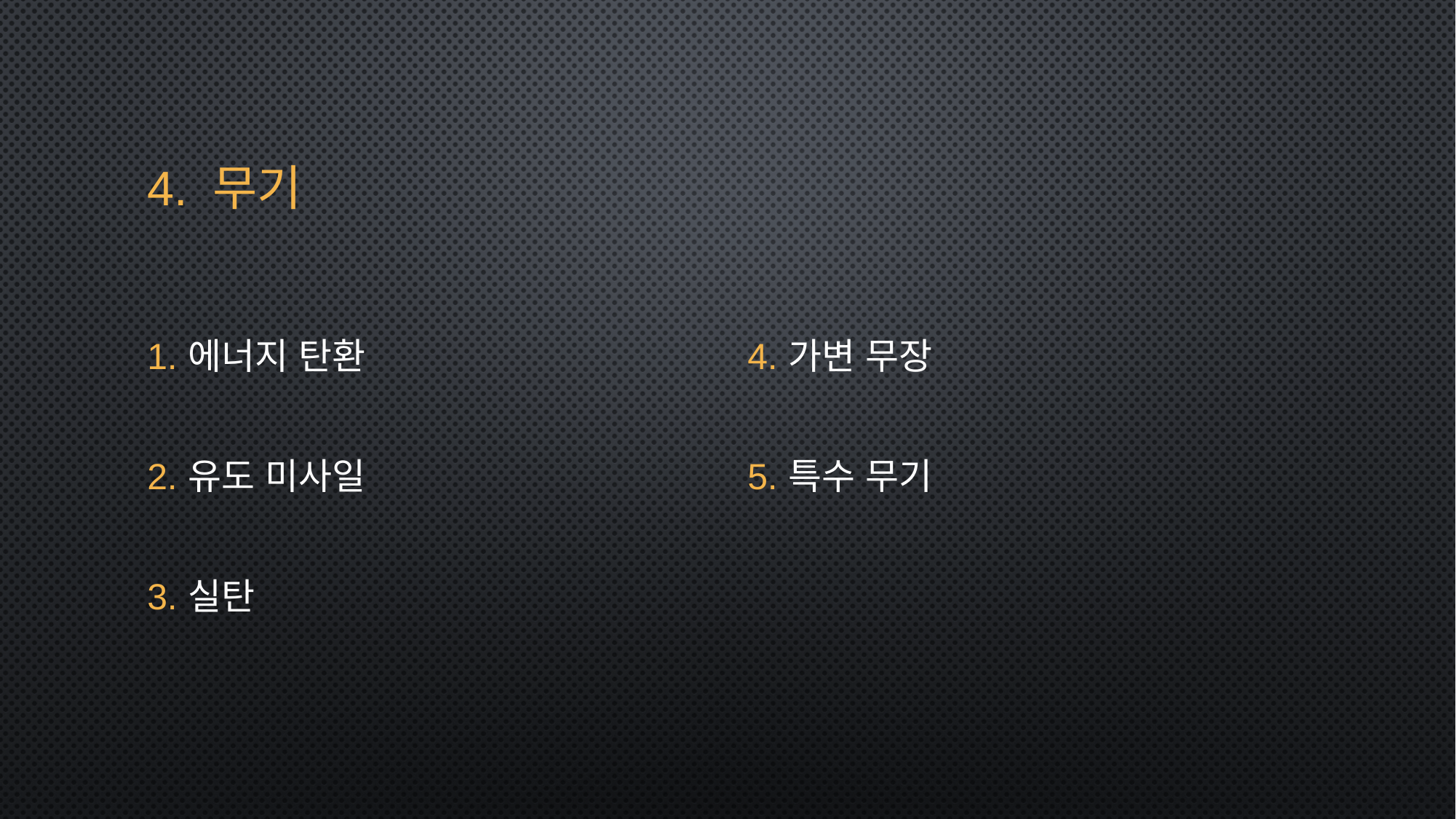

# 4. 무기
에너지 탄환

유도 미사일

실탄

가변 무장

특수 무기